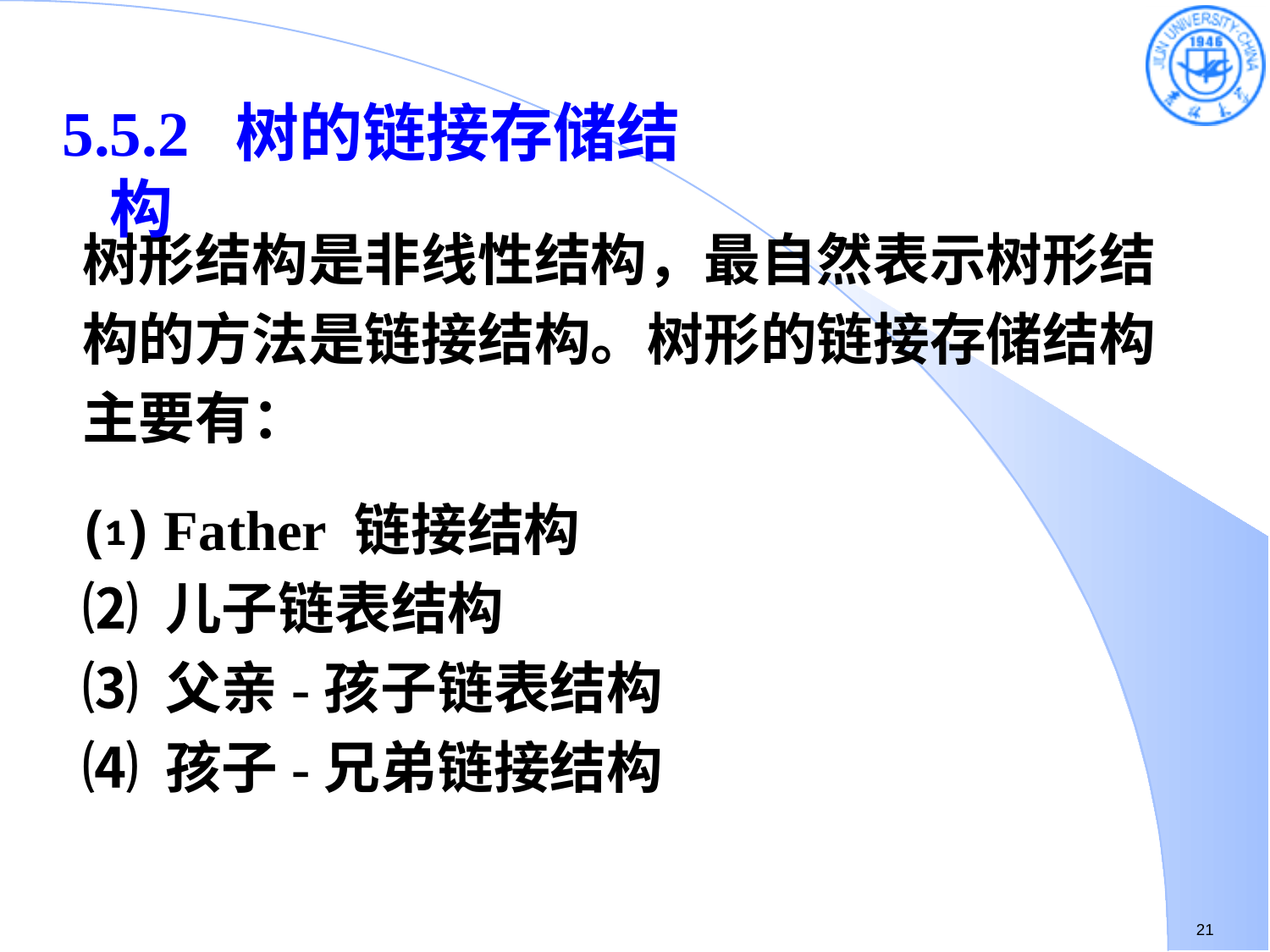

5.5.2  树的链接存储结构
树形结构是非线性结构，最自然表示树形结构的方法是链接结构。树形的链接存储结构主要有：
⑴ Father 链接结构
⑵ 儿子链表结构
⑶ 父亲-孩子链表结构
⑷ 孩子-兄弟链接结构